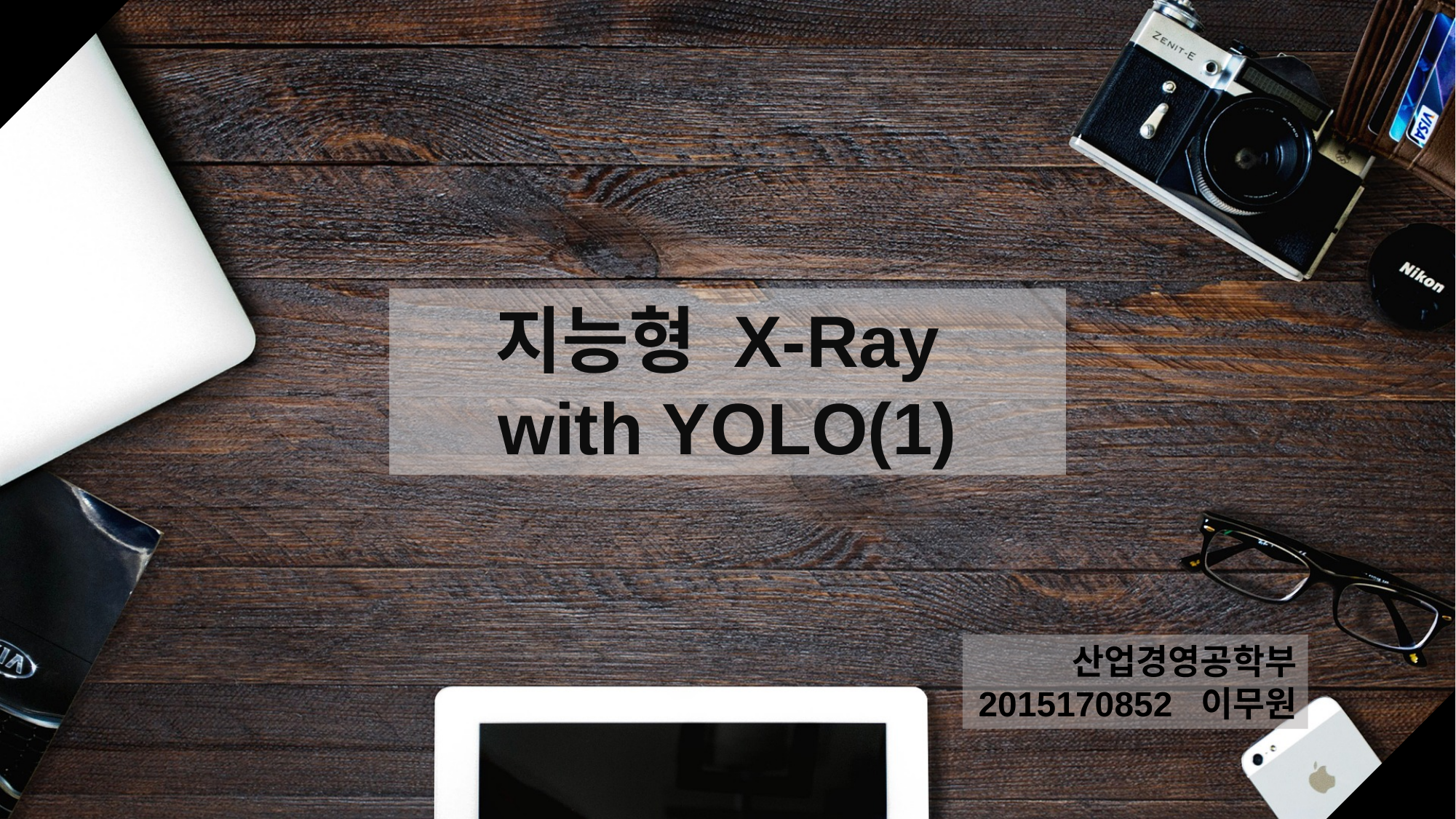

지능형 X-Ray
with YOLO(1)
     산업경영공학부
2015170852  이무원